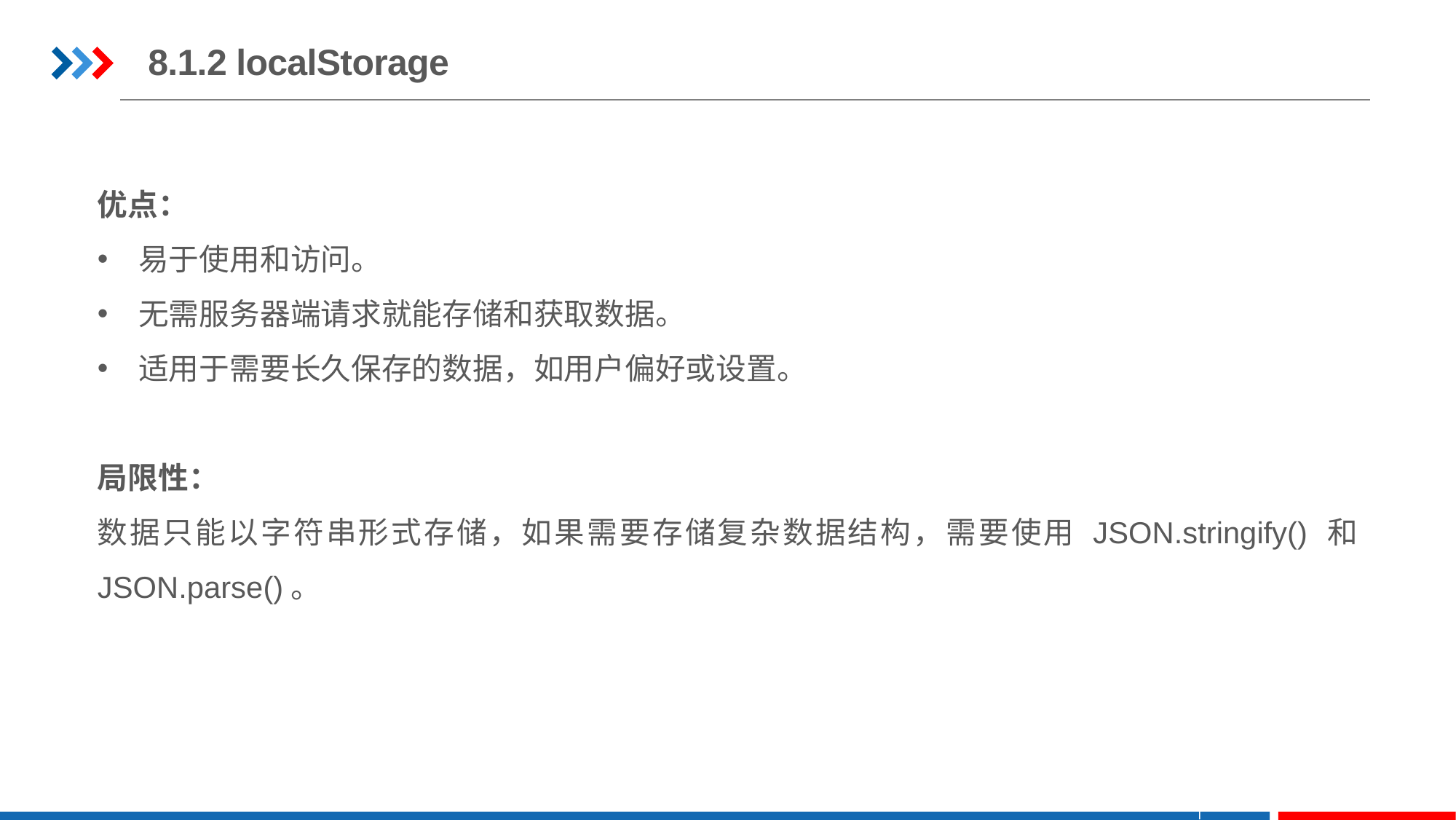

8.1.2 localStorage
优点：
易于使用和访问。
无需服务器端请求就能存储和获取数据。
适用于需要长久保存的数据，如用户偏好或设置。

局限性：
数据只能以字符串形式存储，如果需要存储复杂数据结构，需要使用 JSON.stringify() 和 JSON.parse()。